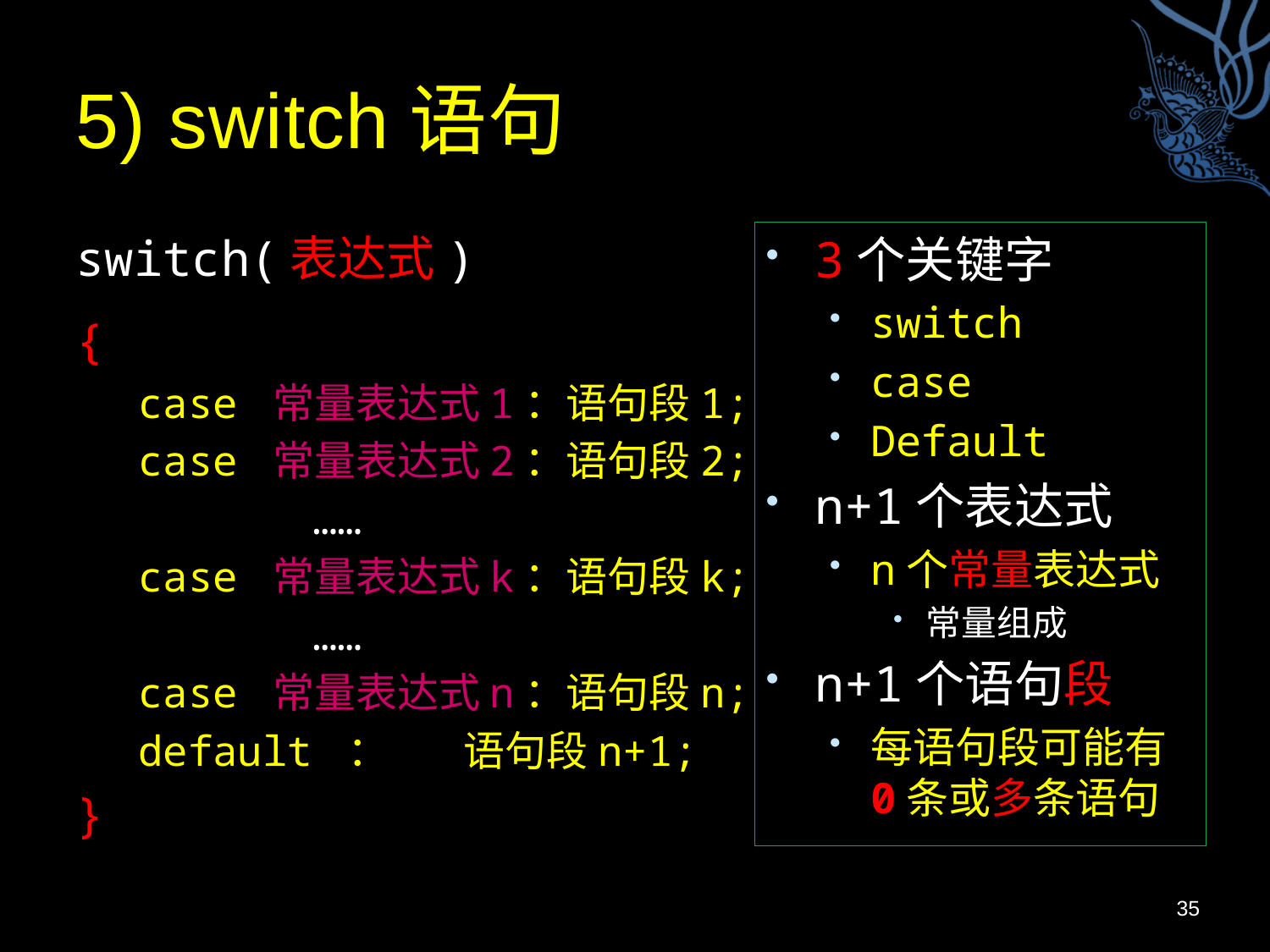

# 5) switch语句
switch(表达式)
{
case 常量表达式1：语句段1;
case 常量表达式2：语句段2;
       ……
case 常量表达式k：语句段k;
       ……
case 常量表达式n：语句段n;
default ：        语句段n+1;
}
3个关键字
switch
case
Default
n+1个表达式
n个常量表达式
常量组成
n+1个语句段
每语句段可能有0条或多条语句

35